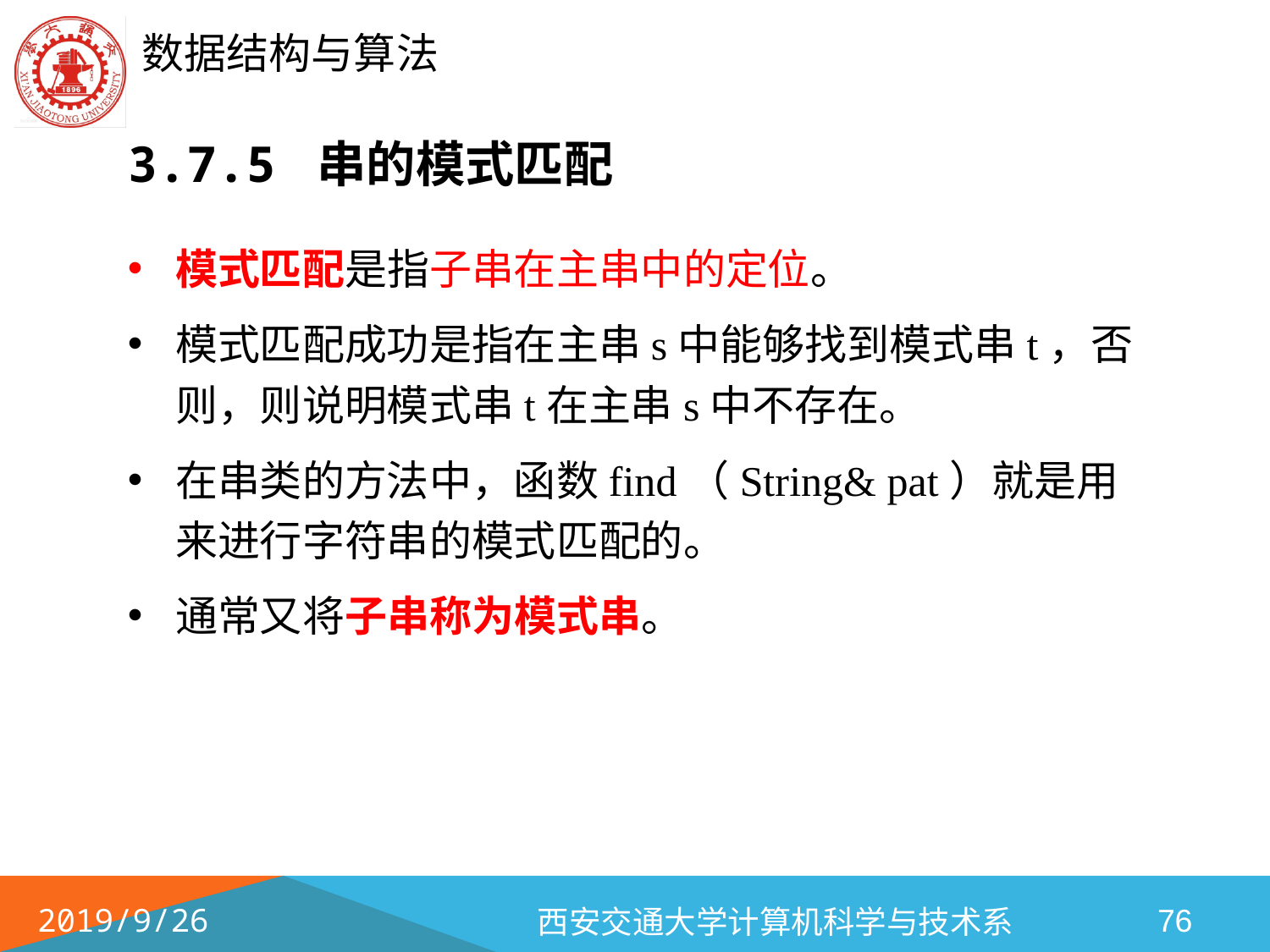

# 3.7.5 串的模式匹配
模式匹配是指子串在主串中的定位。
模式匹配成功是指在主串s中能够找到模式串t，否则，则说明模式串t在主串s中不存在。
在串类的方法中，函数find（String& pat）就是用来进行字符串的模式匹配的。
通常又将子串称为模式串。